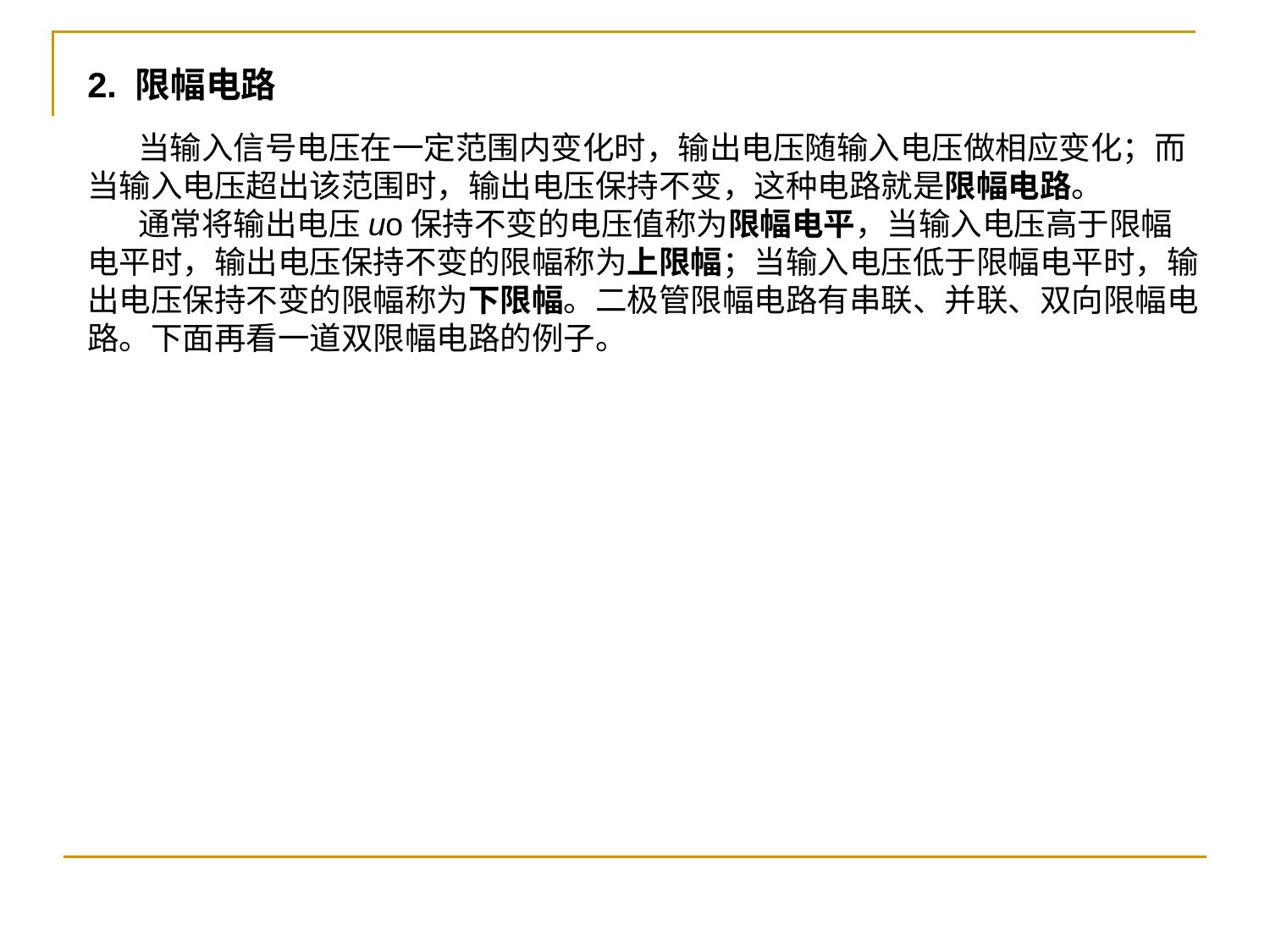

2. 限幅电路
      当输入信号电压在一定范围内变化时，输出电压随输入电压做相应变化；而当输入电压超出该范围时，输出电压保持不变，这种电路就是限幅电路。
      通常将输出电压uo保持不变的电压值称为限幅电平，当输入电压高于限幅电平时，输出电压保持不变的限幅称为上限幅；当输入电压低于限幅电平时，输出电压保持不变的限幅称为下限幅。二极管限幅电路有串联、并联、双向限幅电路。下面再看一道双限幅电路的例子。